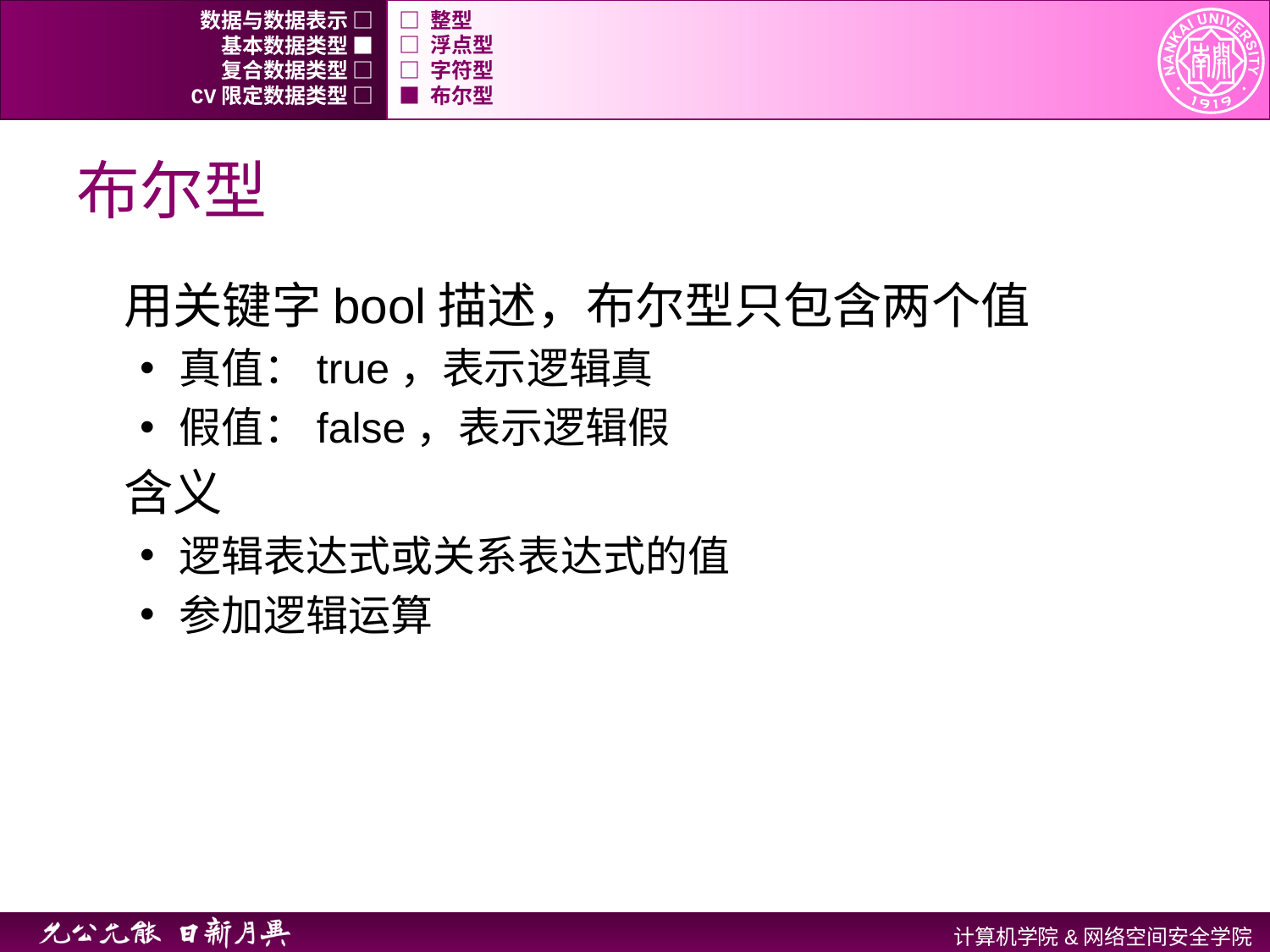

数据与数据表示 □
□ 整型
基本数据类型 ■
□ 浮点型
复合数据类型 □
□ 字符型
CV限定数据类型 □
■ 布尔型
# 布尔型
用关键字bool描述，布尔型只包含两个值
真值：true，表示逻辑真
假值：false，表示逻辑假
含义
逻辑表达式或关系表达式的值
参加逻辑运算